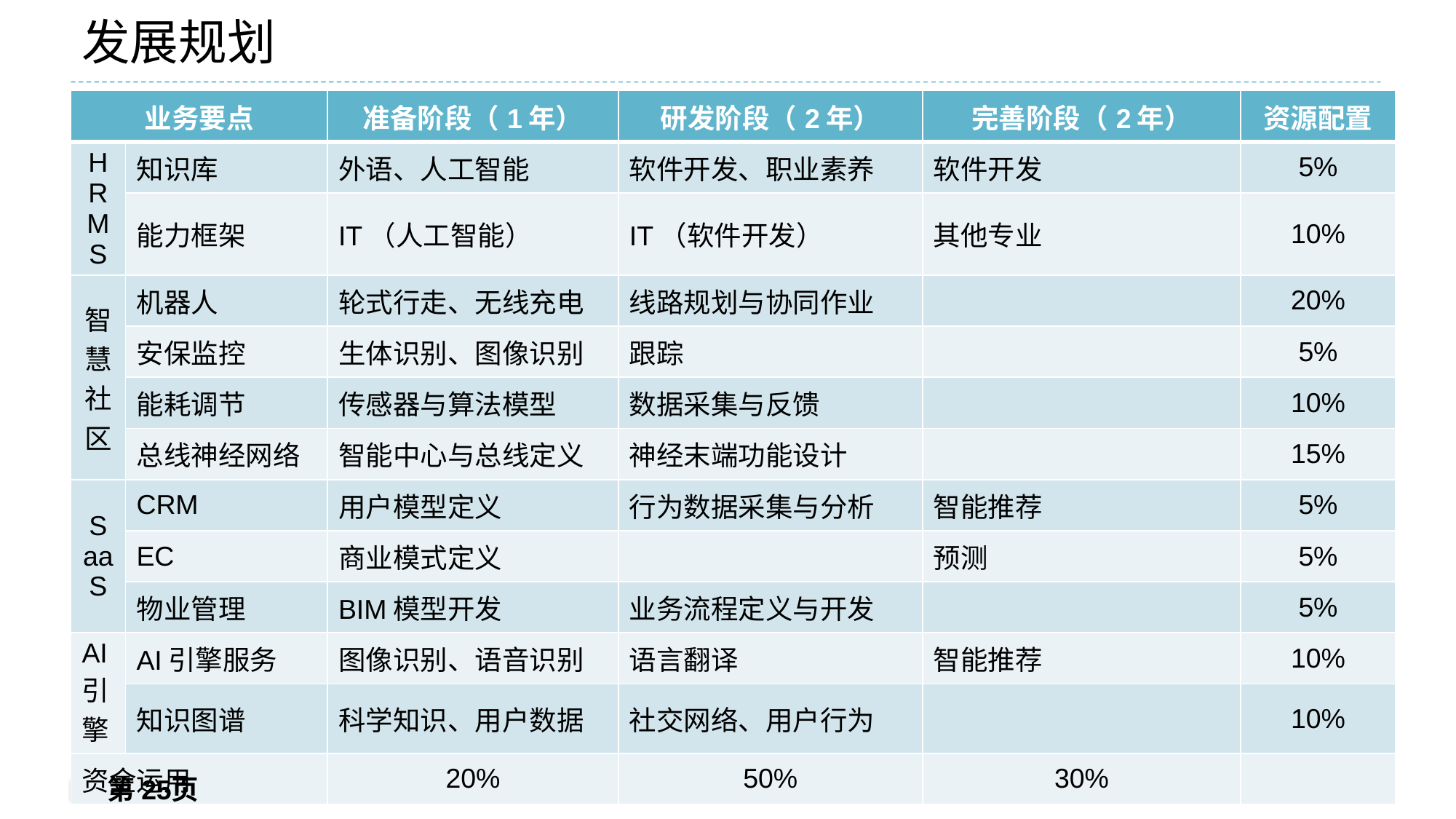

# 发展规划
| 业务要点 |  | 准备阶段（1年） | 研发阶段（2年） | 完善阶段（2年） | 资源配置 |
| --- | --- | --- | --- | --- | --- |
| HRMS | 知识库 | 外语、人工智能 | 软件开发、职业素养 | 软件开发 | 5% |
|  | 能力框架 | IT（人工智能） | IT（软件开发） | 其他专业 | 10% |
| 智慧社区 | 机器人 | 轮式行走、无线充电 | 线路规划与协同作业 |  | 20% |
|  | 安保监控 | 生体识别、图像识别 | 跟踪 |  | 5% |
|  | 能耗调节 | 传感器与算法模型 | 数据采集与反馈 |  | 10% |
|  | 总线神经网络 | 智能中心与总线定义 | 神经末端功能设计 |  | 15% |
| SaaS | CRM | 用户模型定义 | 行为数据采集与分析 | 智能推荐 | 5% |
|  | EC | 商业模式定义 |  | 预测 | 5% |
|  | 物业管理 | BIM模型开发 | 业务流程定义与开发 |  | 5% |
| AI引擎 | AI引擎服务 | 图像识别、语音识别 | 语言翻译 | 智能推荐 | 10% |
|  | 知识图谱 | 科学知识、用户数据 | 社交网络、用户行为 |  | 10% |
| 资金运用 |  | 20% | 50% | 30% |  |
第25页